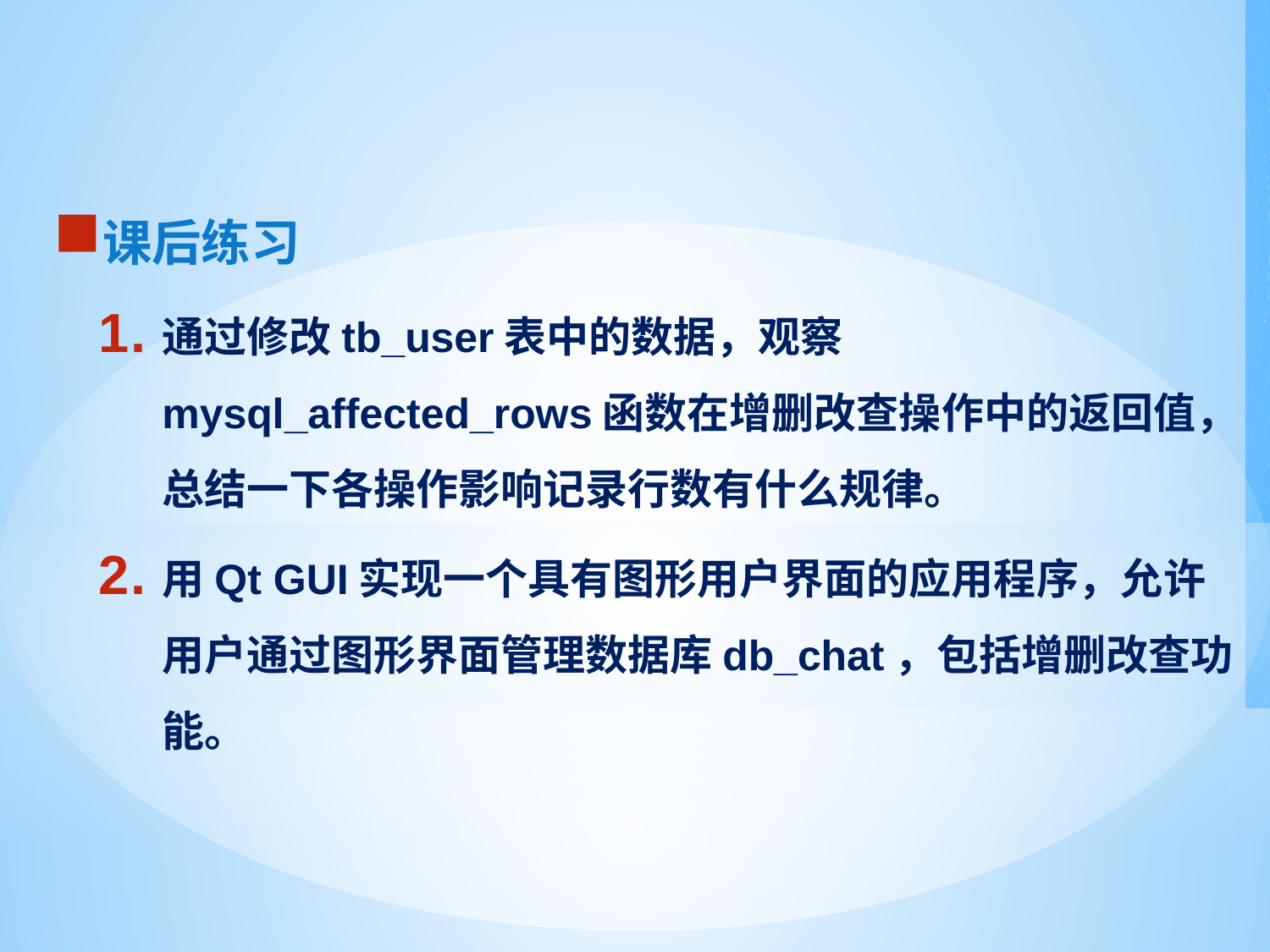

#
课后练习
通过修改tb_user表中的数据，观察mysql_affected_rows函数在增删改查操作中的返回值，总结一下各操作影响记录行数有什么规律。
用Qt GUI实现一个具有图形用户界面的应用程序，允许用户通过图形界面管理数据库db_chat，包括增删改查功能。